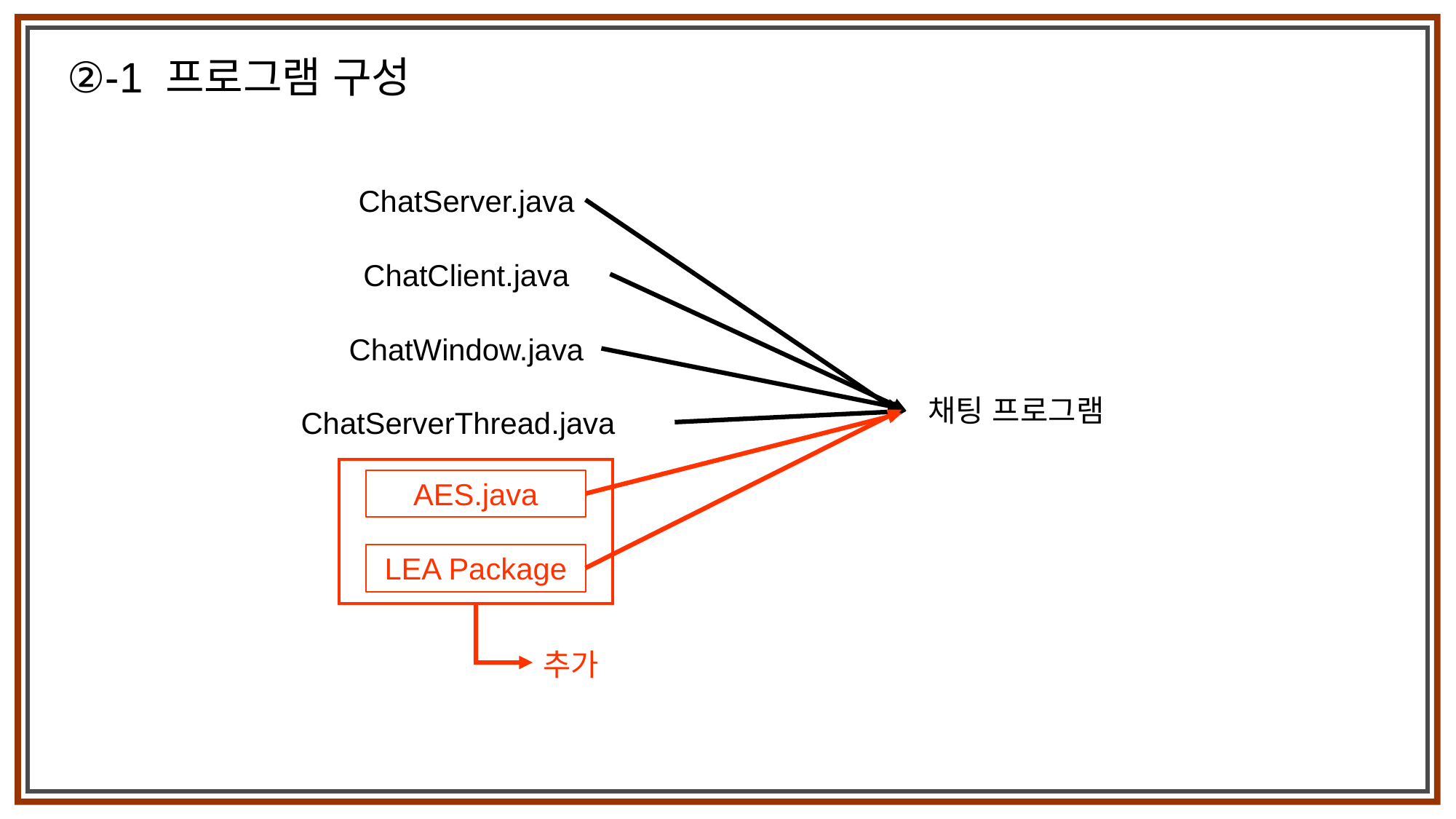

②-1 프로그램 구성
ChatServer.java
ChatClient.java
ChatWindow.java
채팅 프로그램
ChatServerThread.java

AES.java
LEA Package
추가